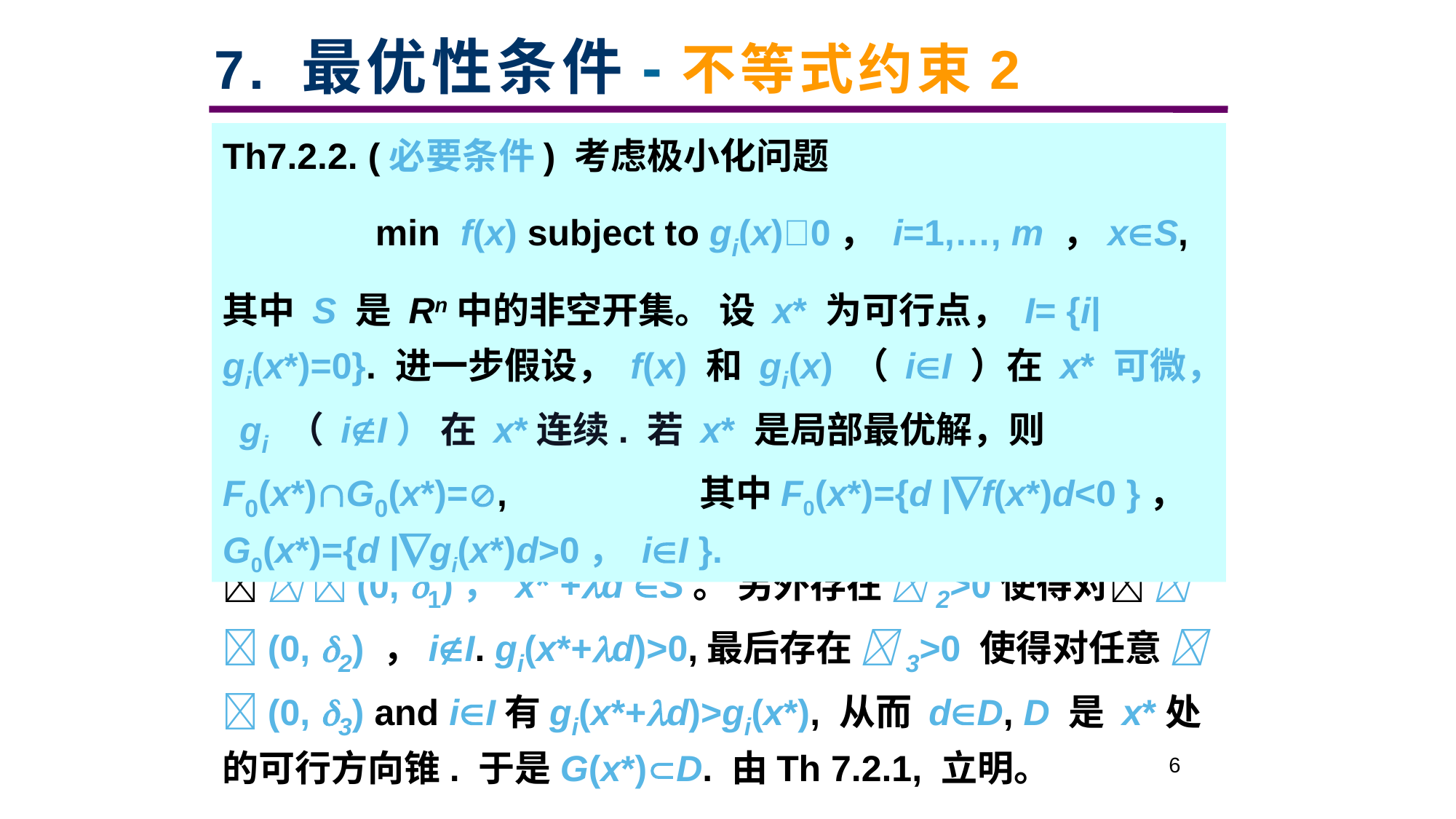

# 7. 最优性条件-不等式约束2

Th7.2.2. (必要条件) 考虑极小化问题
               min  f(x) subject to gi(x)≥0， i=1,…, m ，x∈S,
其中 S 是 Rn中的非空开集。 设 x* 为可行点， I= {i| gi(x*)=0}. 进一步假设， f(x) 和 gi(x) （ i∈I ）在 x* 可微， gi （ i∉I） 在 x*连续. 若 x* 是局部最优解，则             F0(x*)∩G0(x*)=∅,                  其中F0(x*)={d |∇f(x*)d<0 }， G0(x*)={d |∇gi(x*)d>0， i∈I }.
证明概要. 设 d∈G0(x*).因 S 为开集，则存在 δ1>0 使得对 ∀ λ ∈(0, δ1)， x* +λd ∈S。 另外存在 δ2>0使得对∀ λ ∈(0, δ2) ，i∉I. gi(x*+λd)>0,最后存在 δ3>0 使得对任意 λ ∈(0, δ3) and i∈I有gi(x*+λd)>gi(x*), 从而 d∈D, D 是 x*处的可行方向锥. 于是G(x*)⊂D. 由Th 7.2.1, 立明。
6